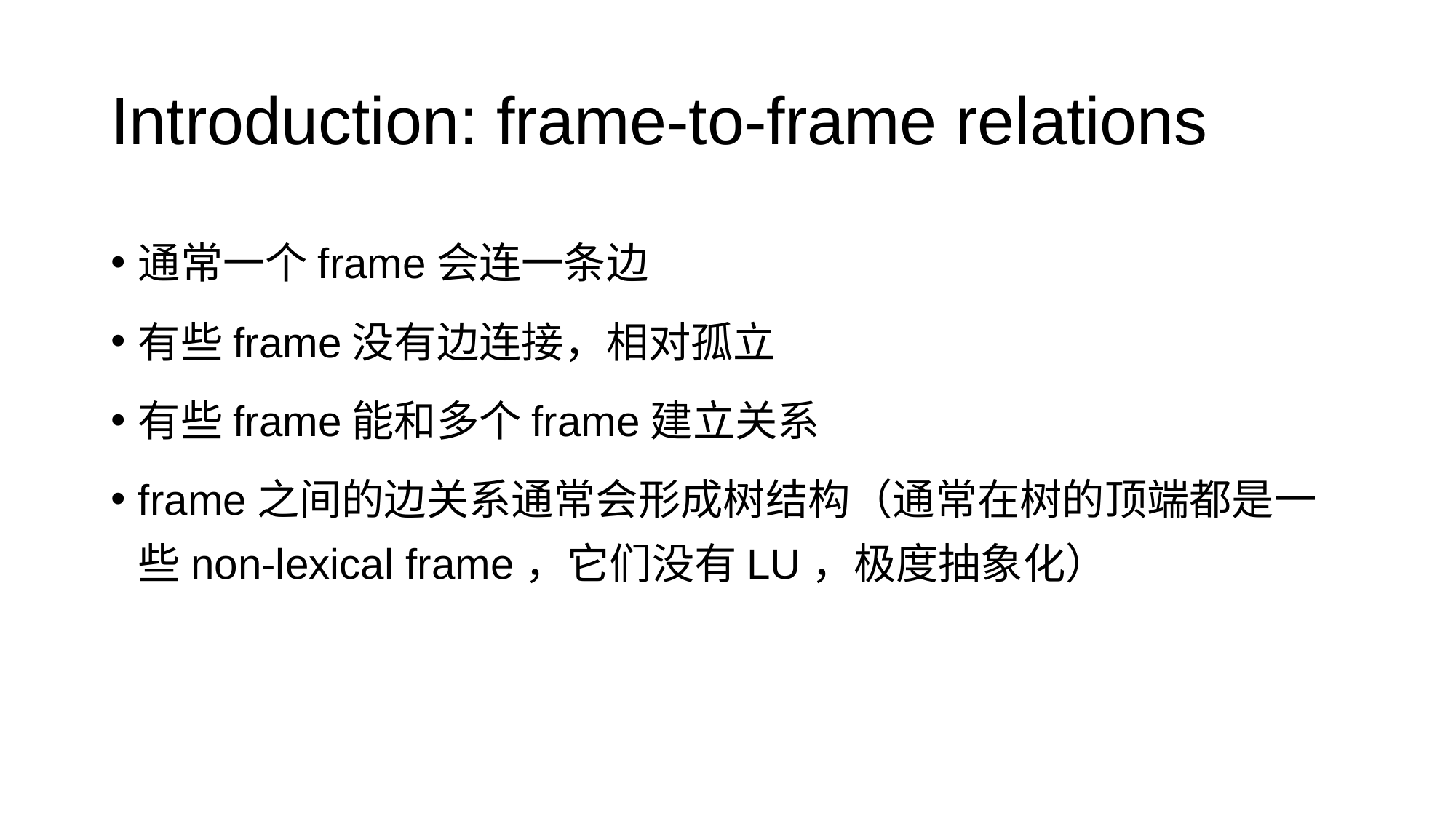

# Introduction: frame-to-frame relations
通常一个frame会连一条边
有些frame没有边连接，相对孤立
有些frame能和多个frame建立关系
frame之间的边关系通常会形成树结构（通常在树的顶端都是一些non-lexical frame，它们没有LU，极度抽象化）